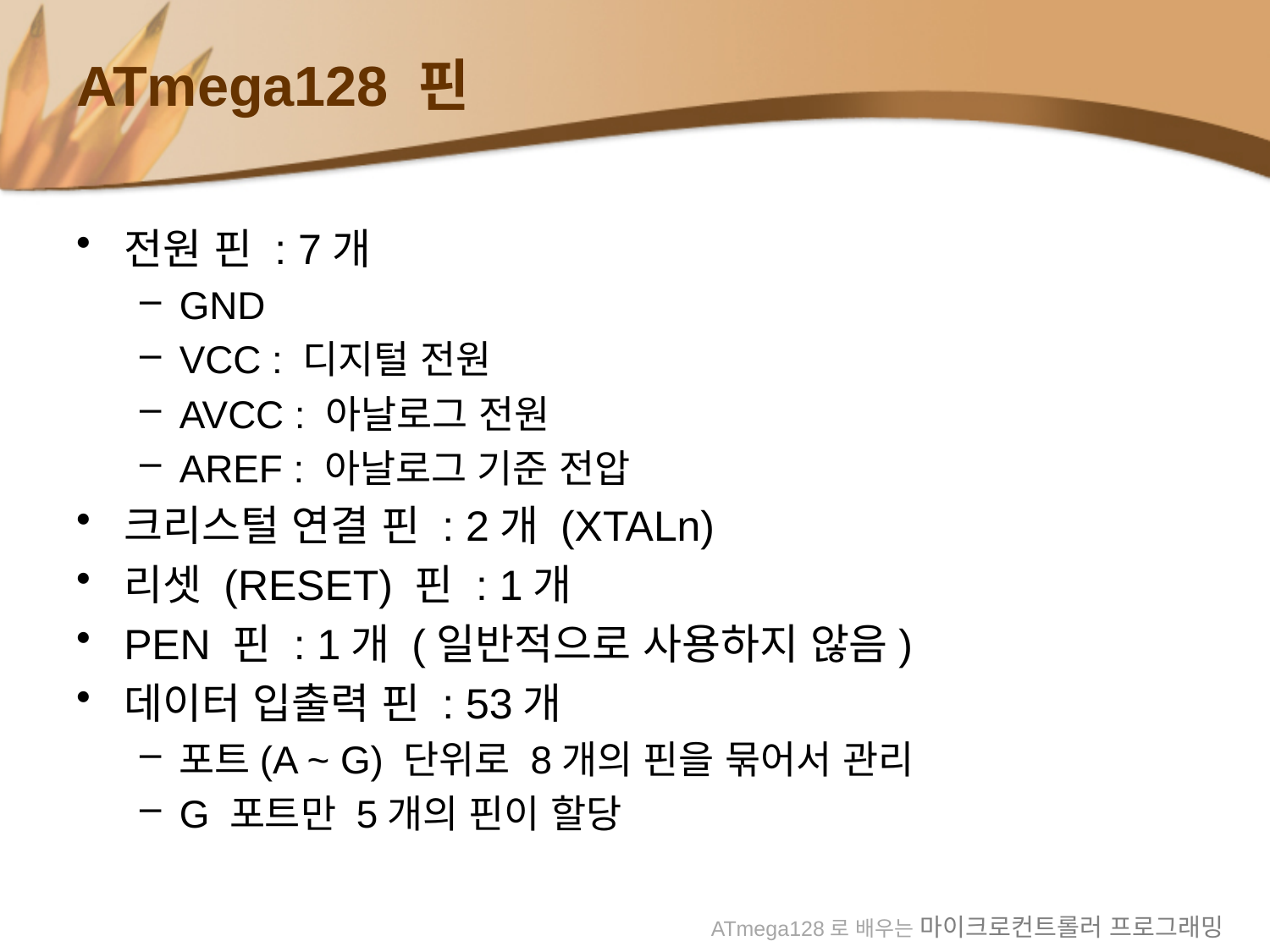

# ATmega128 핀
전원 핀 : 7개
GND
VCC : 디지털 전원
AVCC : 아날로그 전원
AREF : 아날로그 기준 전압
크리스털 연결 핀 : 2개 (XTALn)
리셋 (RESET) 핀 : 1개
PEN 핀 : 1개 (일반적으로 사용하지 않음)
데이터 입출력 핀 : 53개
포트(A ~ G) 단위로 8개의 핀을 묶어서 관리
G 포트만 5개의 핀이 할당